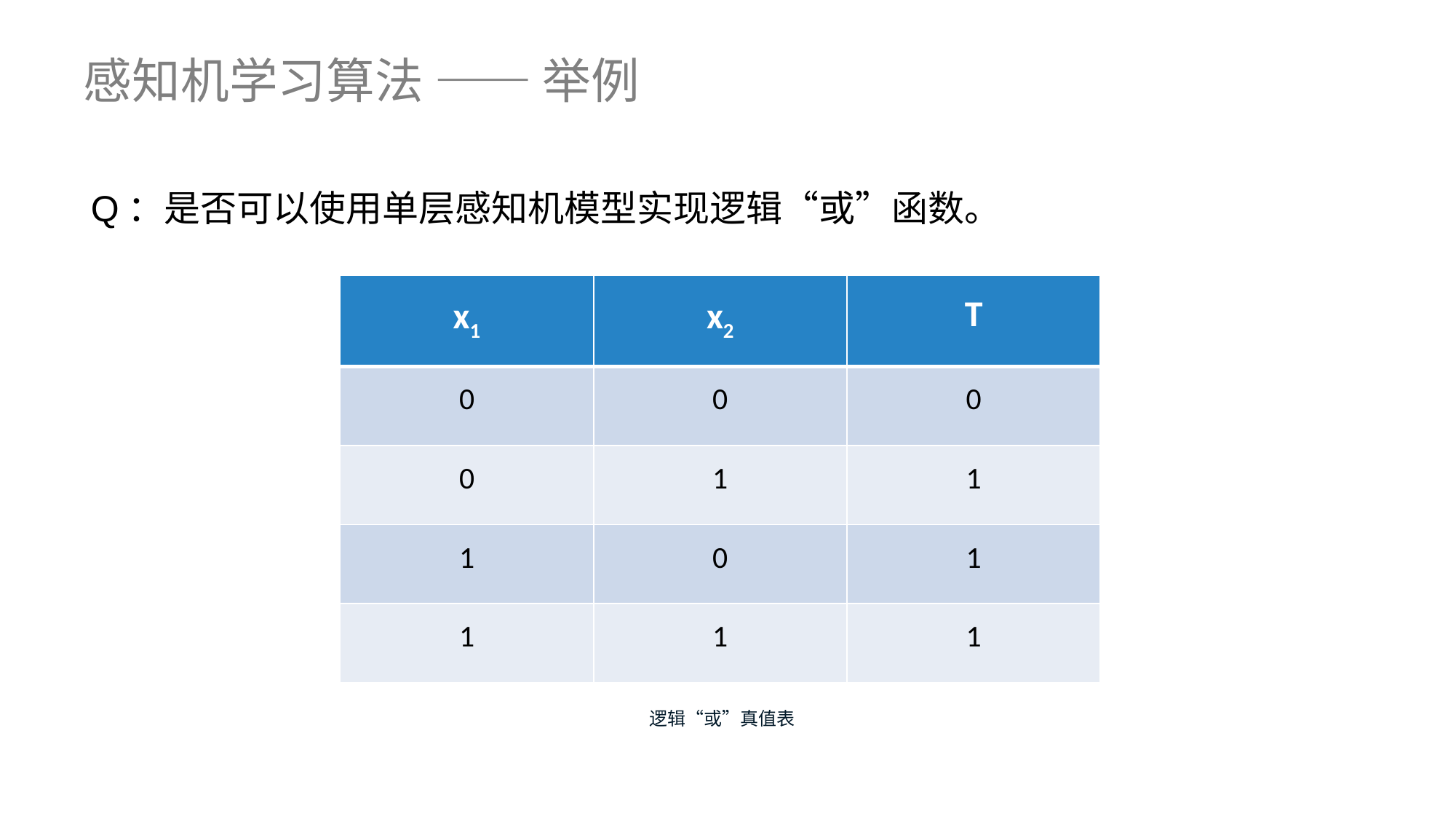

# 感知机学习算法 —— 举例
Q：是否可以使用单层感知机模型实现逻辑“或”函数。
| x1 | x2 | T |
| --- | --- | --- |
| 0 | 0 | 0 |
| 0 | 1 | 1 |
| 1 | 0 | 1 |
| 1 | 1 | 1 |

逻辑“或”真值表